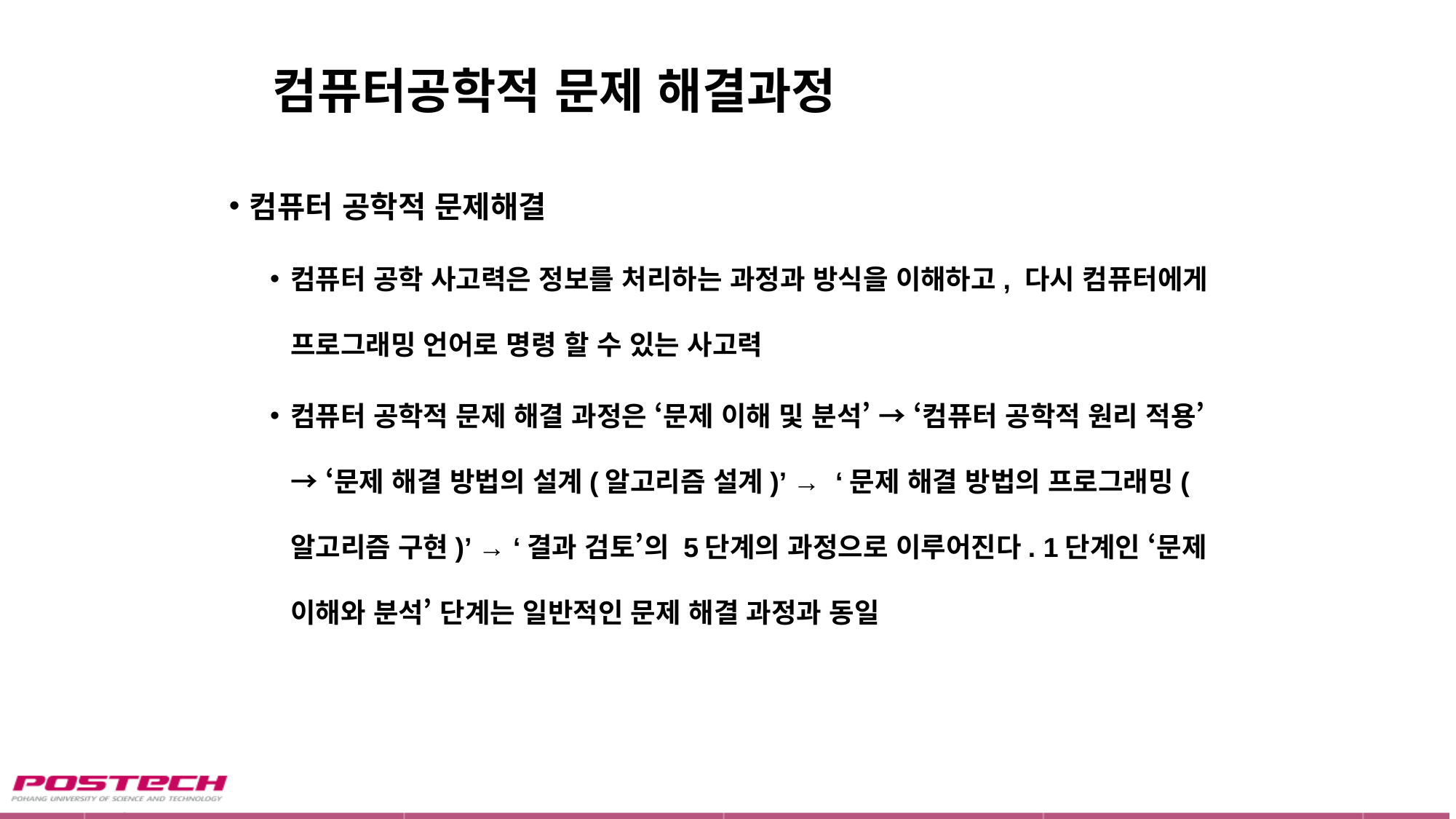

# 컴퓨터공학적 문제 해결과정
컴퓨터 공학적 문제해결
컴퓨터 공학 사고력은 정보를 처리하는 과정과 방식을 이해하고, 다시 컴퓨터에게 프로그래밍 언어로 명령 할 수 있는 사고력
컴퓨터 공학적 문제 해결 과정은 ‘문제 이해 및 분석’ → ‘컴퓨터 공학적 원리 적용’ → ‘문제 해결 방법의 설계(알고리즘 설계)’ →  ‘문제 해결 방법의 프로그래밍(알고리즘 구현)’ → ‘결과 검토’의 5단계의 과정으로 이루어진다. 1단계인 ‘문제 이해와 분석’ 단계는 일반적인 문제 해결 과정과 동일